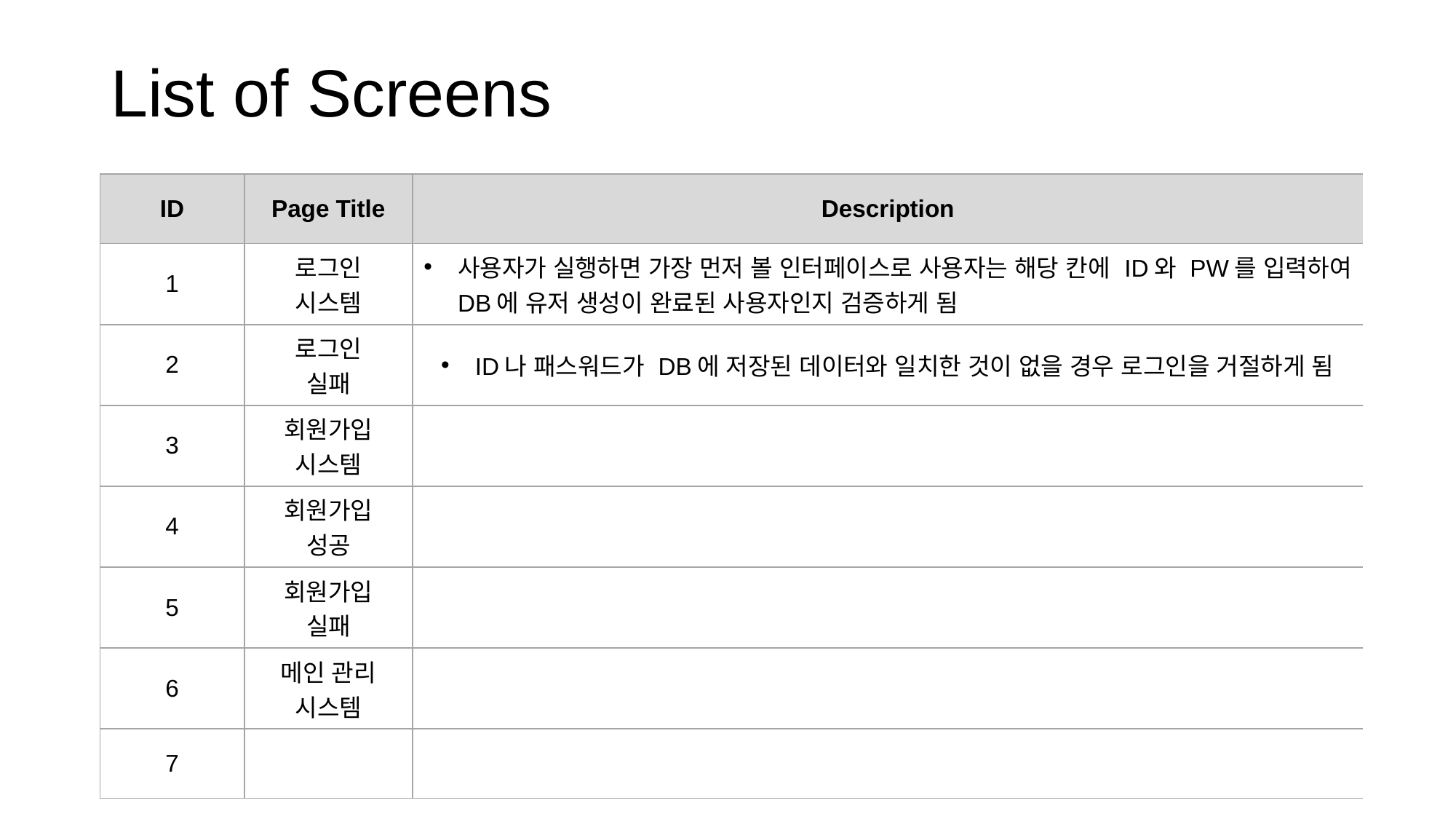

# List of Screens
| ID | Page Title | Description |
| --- | --- | --- |
| 1 | 로그인 시스템 | 사용자가 실행하면 가장 먼저 볼 인터페이스로 사용자는 해당 칸에 ID와 PW를 입력하여 DB에 유저 생성이 완료된 사용자인지 검증하게 됨 |
| 2 | 로그인 실패 | ID나 패스워드가 DB에 저장된 데이터와 일치한 것이 없을 경우 로그인을 거절하게 됨 |
| 3 | 회원가입 시스템 |  |
| 4 | 회원가입 성공 |  |
| 5 | 회원가입 실패 |  |
| 6 | 메인 관리 시스템 |  |
| 7 |  |  |